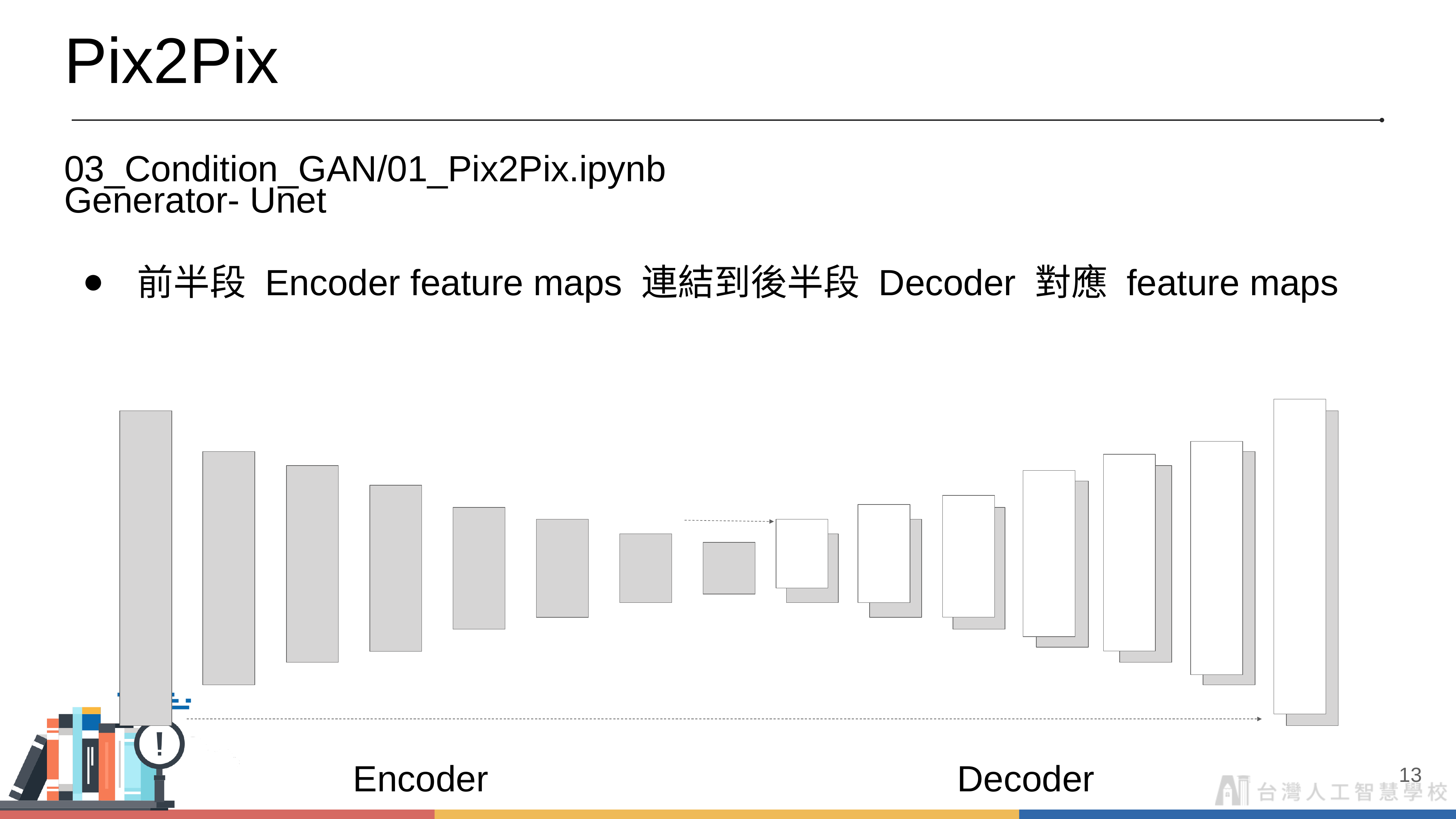

# Pix2Pix
03_Condition_GAN/01_Pix2Pix.ipynb
Generator- Unet
前半段 Encoder feature maps 連結到後半段 Decoder 對應 feature maps

13
Encoder
Decoder